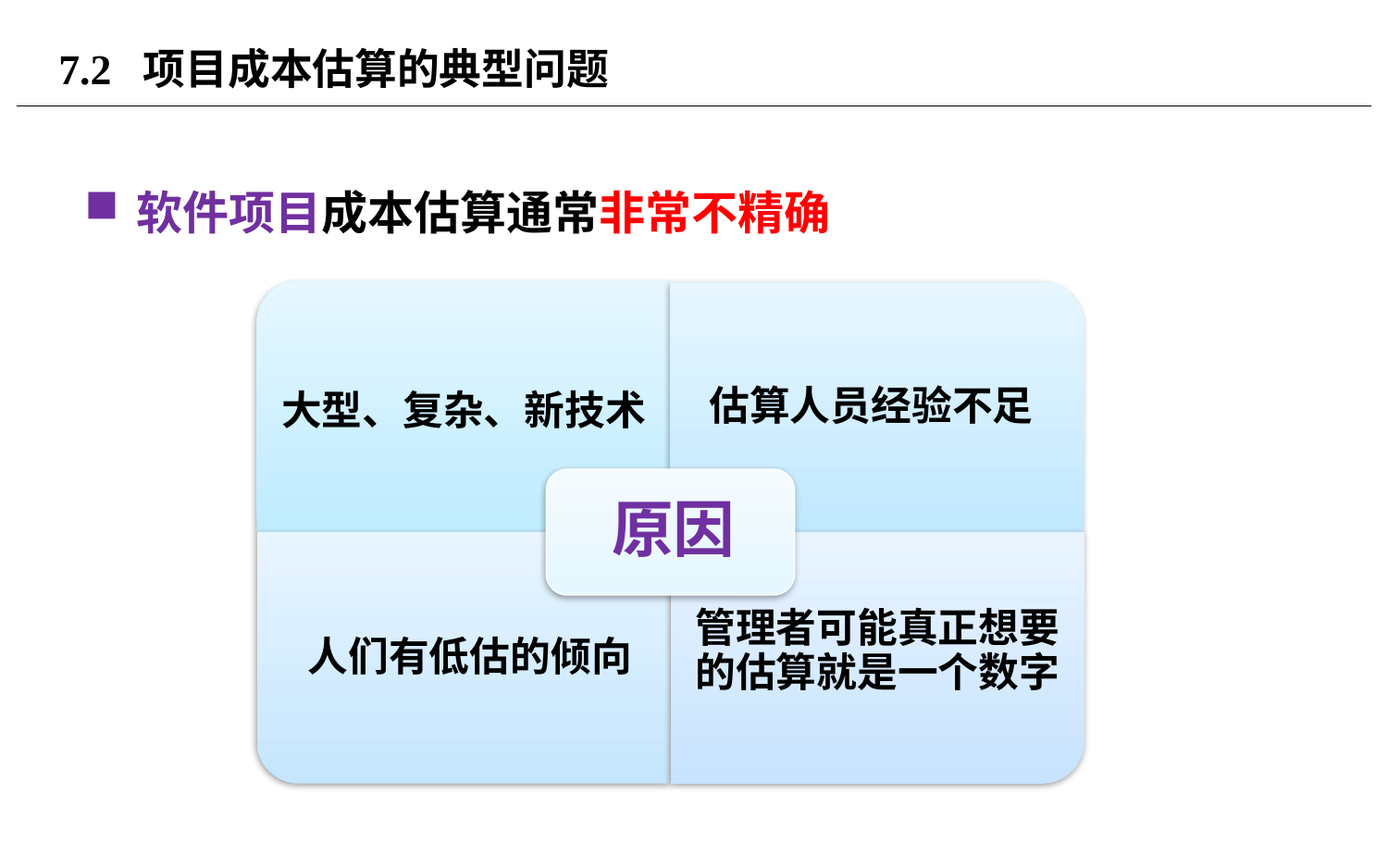

# 7.2  项目成本估算的典型问题
软件项目成本估算通常非常不精确
大型、复杂、新技术
估算人员经验不足
人们有低估的倾向
管理者可能真正想要的估算就是一个数字
原因